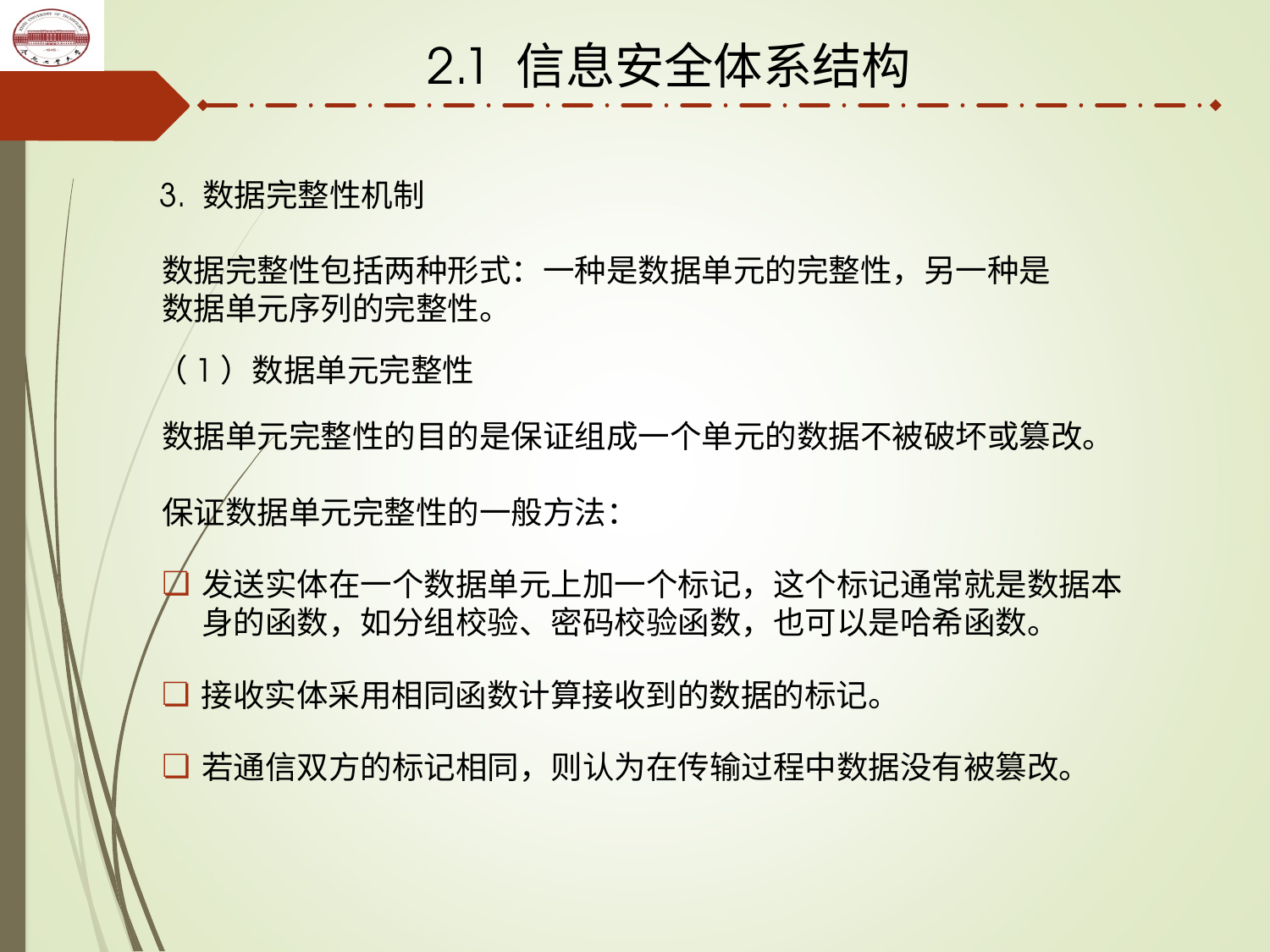

2.1 信息安全体系结构
3. 数据完整性机制
数据完整性包括两种形式：一种是数据单元的完整性，另一种是数据单元序列的完整性。
（1）数据单元完整性
数据单元完整性的目的是保证组成一个单元的数据不被破坏或篡改。
保证数据单元完整性的一般方法：
发送实体在一个数据单元上加一个标记，这个标记通常就是数据本身的函数，如分组校验、密码校验函数，也可以是哈希函数。
接收实体采用相同函数计算接收到的数据的标记。
若通信双方的标记相同，则认为在传输过程中数据没有被篡改。